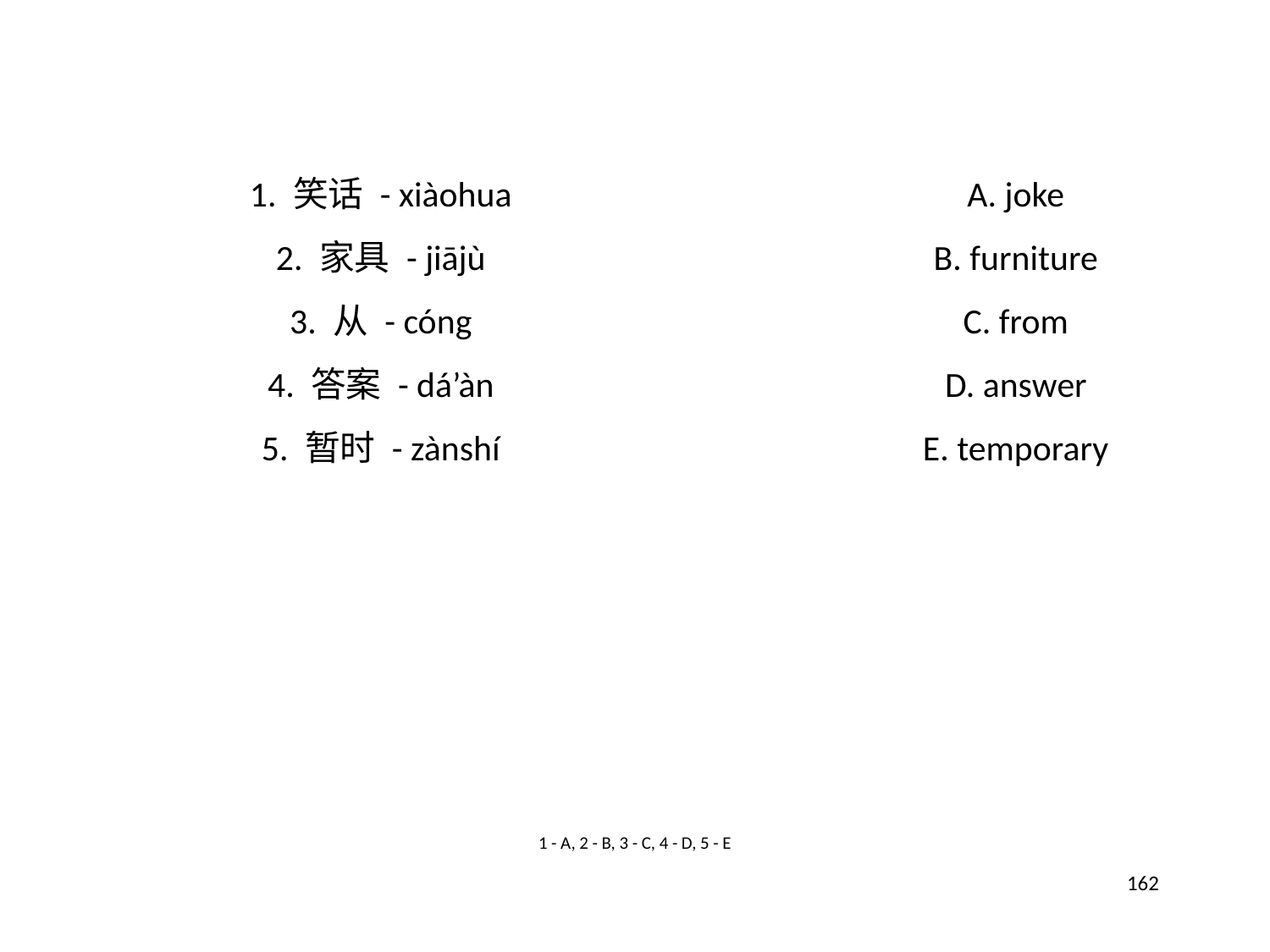

1. 笑话 - xiàohua

A. joke

2. 家具 - jiājù

B. furniture

3. 从 - cóng

C. from

4. 答案 - dá’àn

D. answer

5. 暂时 - zànshí

E. temporary
1 - A, 2 - B, 3 - C, 4 - D, 5 - E

162